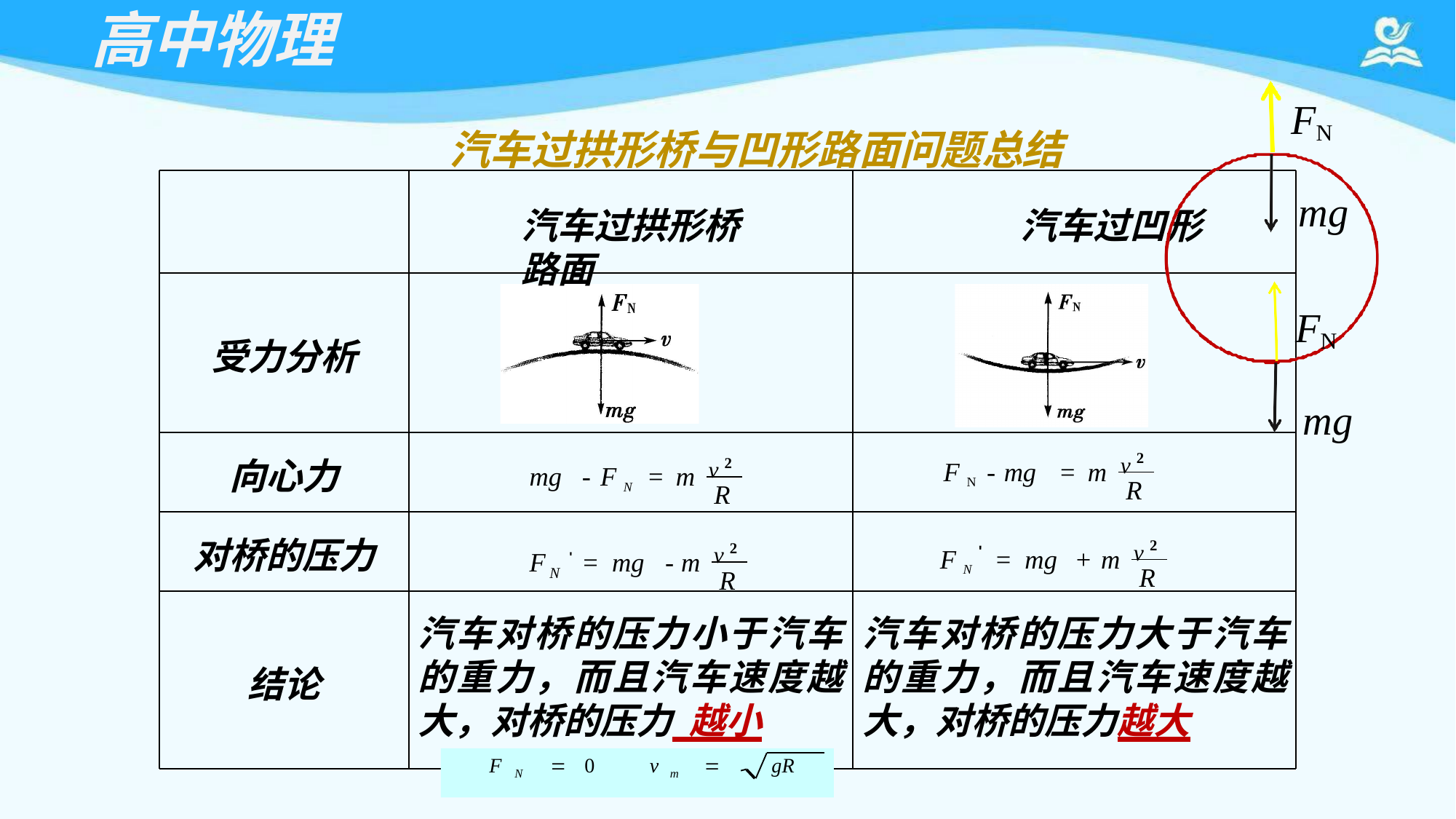

# 高中物理

FN
汽车过拱形桥与凹形路面问题总结
汽车过拱形桥	汽车过凹形路面

mg

FN
受力分析
mg
v 2
v 2

向心力
F N  - mg	= m
mg	- F N	= m
R

R

v 2

v 2
对桥的压力
'
F N	=  mg	+ m
F	'  =  mg	- m
R

N
R

汽车对桥的压力小于汽车	汽车对桥的压力大于汽车
的重力，而且汽车速度越	的重力，而且汽车速度越 大，对桥的压力  越小	大，对桥的压力越大
结论

F	=	0
v
=	gR

N
m